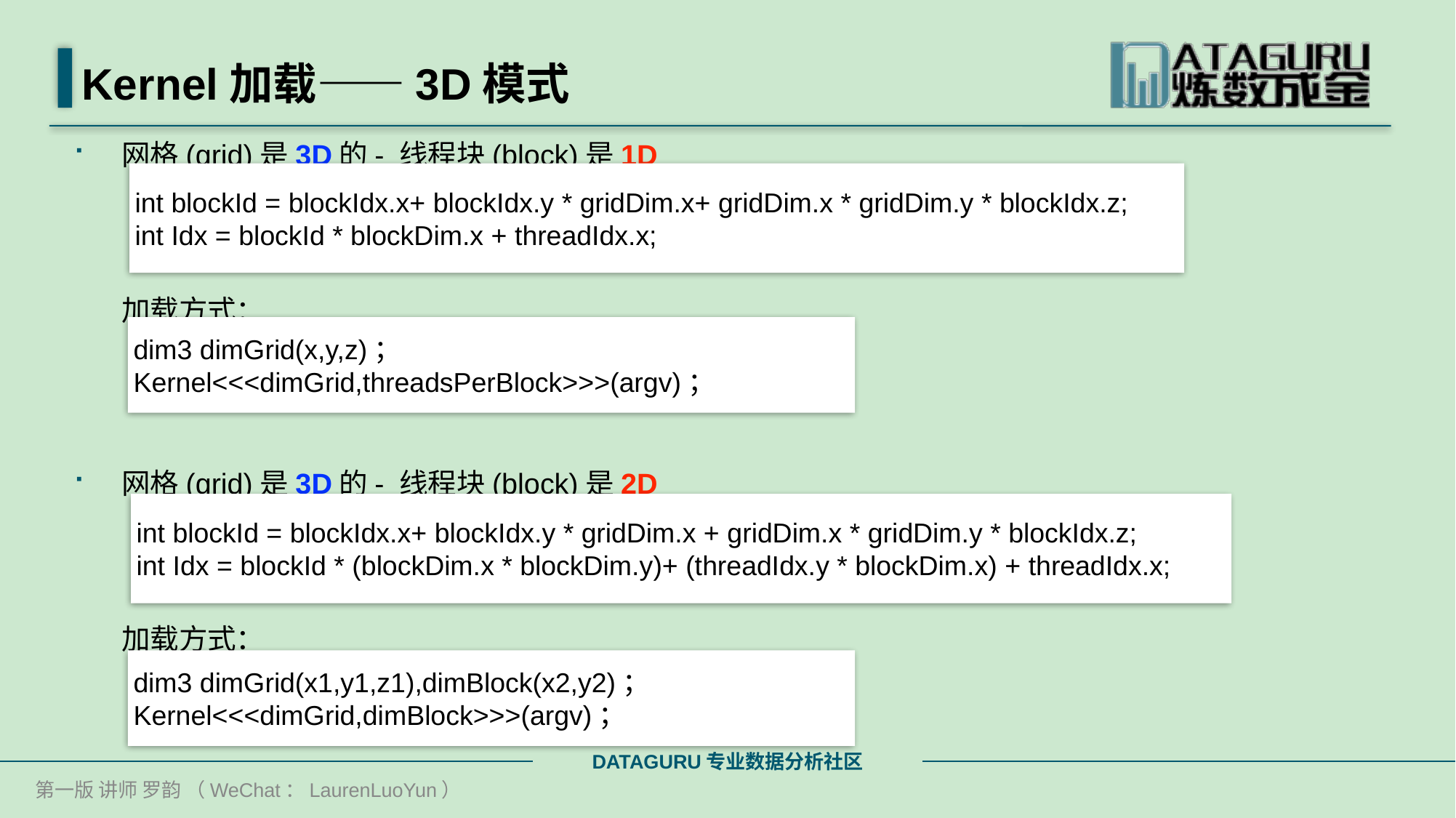

# Kernel加载——3D模式
网格(grid)是3D的- 线程块(block)是1D
加载方式：

网格(grid)是3D的- 线程块(block)是2D
加载方式：
int blockId = blockIdx.x+ blockIdx.y * gridDim.x+ gridDim.x * gridDim.y * blockIdx.z;
int Idx = blockId * blockDim.x + threadIdx.x;
dim3 dimGrid(x,y,z)；
Kernel<<<dimGrid,threadsPerBlock>>>(argv)；
int blockId = blockIdx.x+ blockIdx.y * gridDim.x + gridDim.x * gridDim.y * blockIdx.z;
int Idx = blockId * (blockDim.x * blockDim.y)+ (threadIdx.y * blockDim.x) + threadIdx.x;
dim3 dimGrid(x1,y1,z1),dimBlock(x2,y2)；
Kernel<<<dimGrid,dimBlock>>>(argv)；